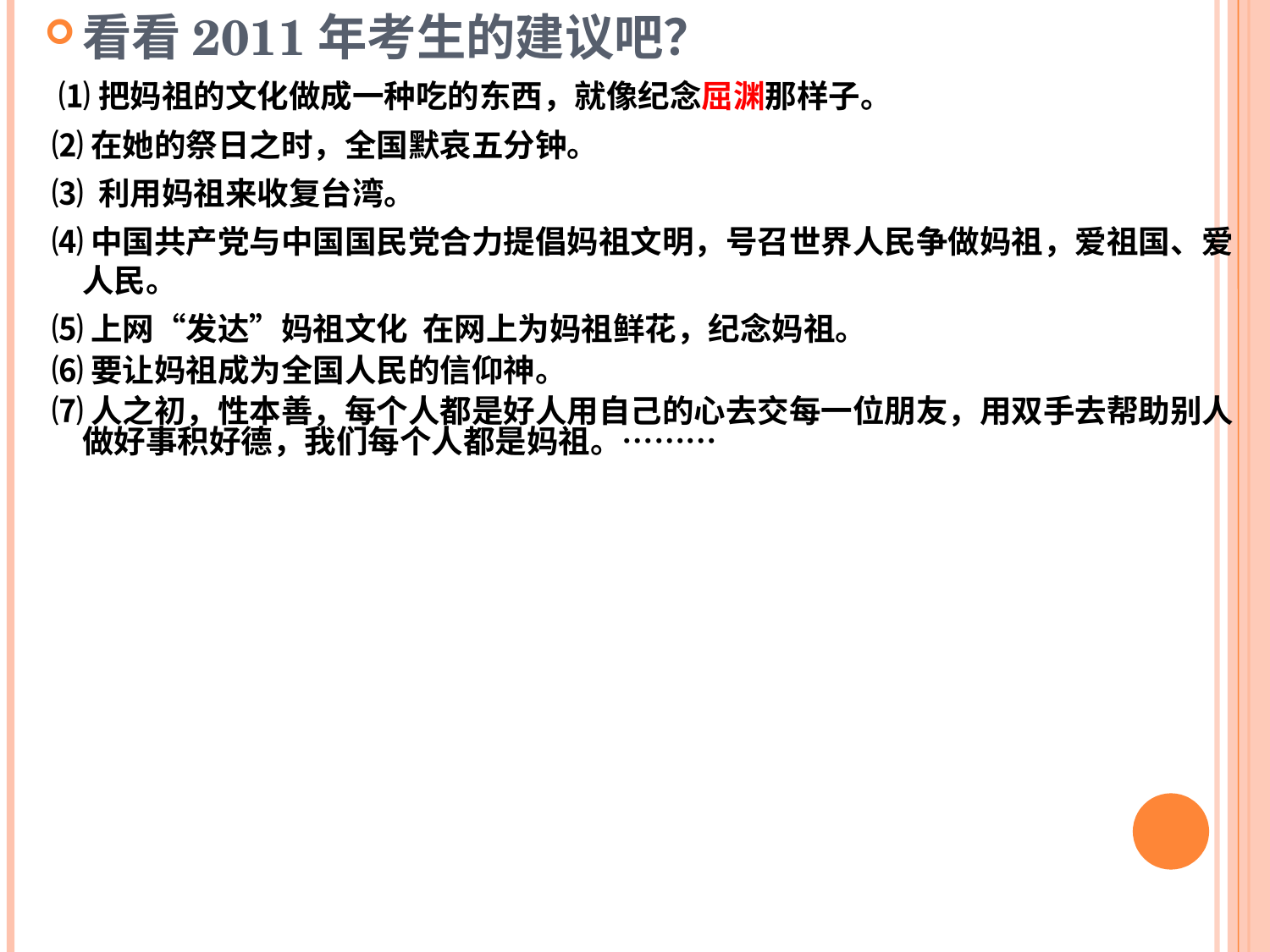

看看2011年考生的建议吧？
  ⑴把妈祖的文化做成一种吃的东西，就像纪念屈渊那样子。
 ⑵在她的祭日之时，全国默哀五分钟。
 ⑶ 利用妈祖来收复台湾。
 ⑷中国共产党与中国国民党合力提倡妈祖文明，号召世界人民争做妈祖，爱祖国、爱人民。
 ⑸上网“发达”妈祖文化  在网上为妈祖鲜花，纪念妈祖。
 ⑹要让妈祖成为全国人民的信仰神。
 ⑺人之初，性本善，每个人都是好人用自己的心去交每一位朋友，用双手去帮助别人做好事积好德，我们每个人都是妈祖。………